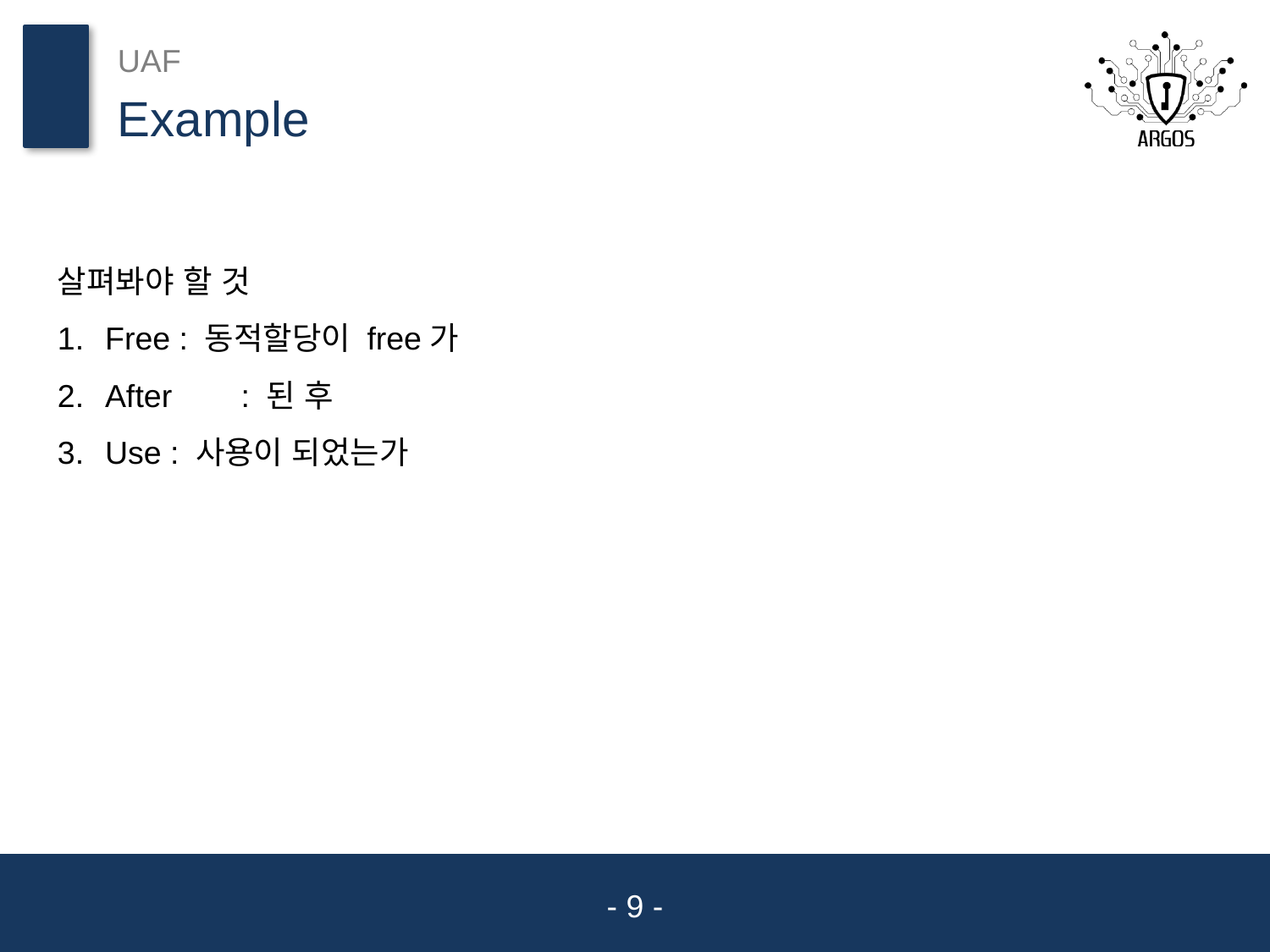

UAF
Example
살펴봐야 할 것
Free : 동적할당이 free가
After	 : 된 후
Use : 사용이 되었는가
- 9 -